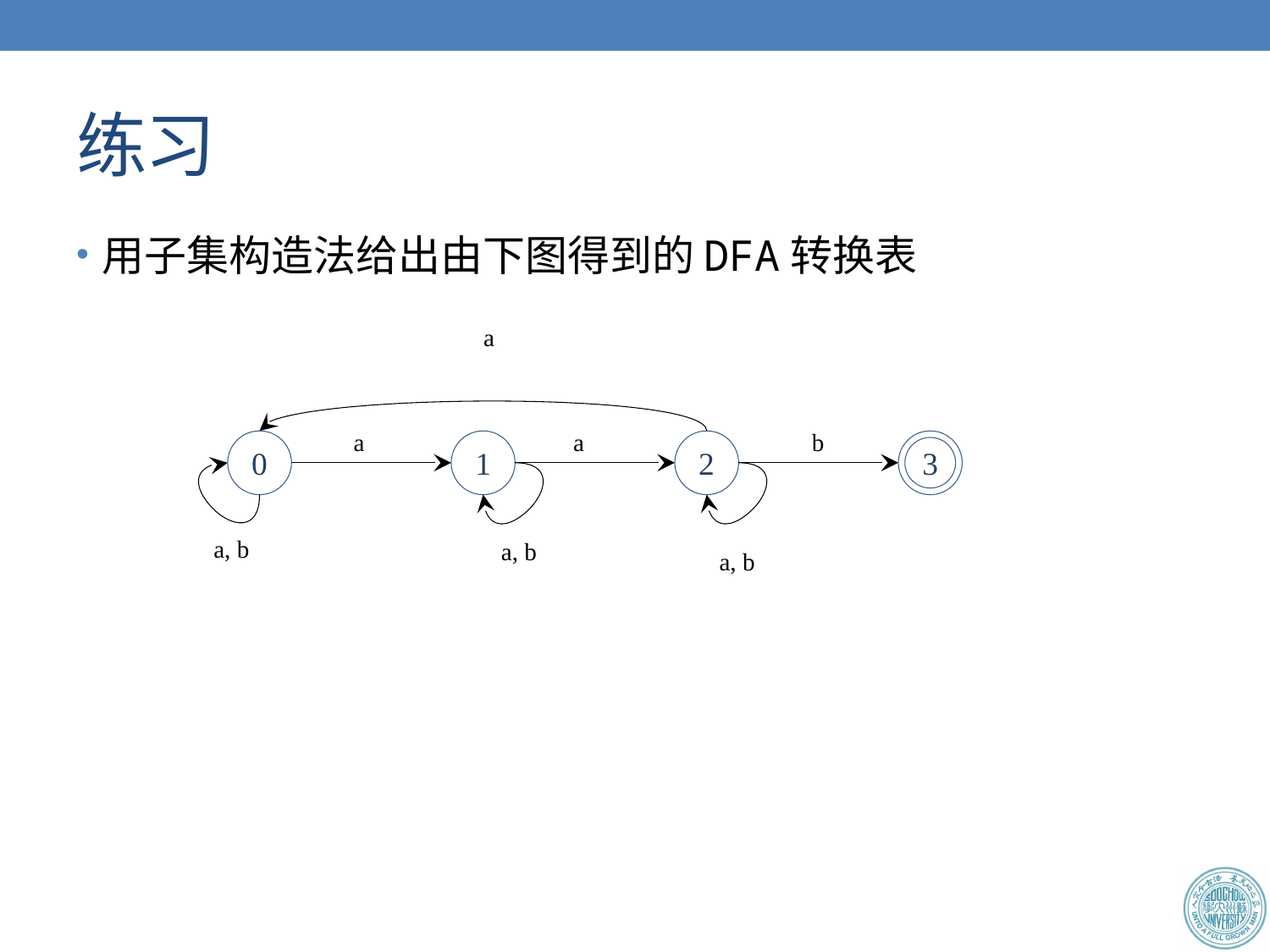

# 练习
用子集构造法给出由下图得到的DFA转换表
a
a
a
b
0
1
2
3

a, b
a, b
a, b